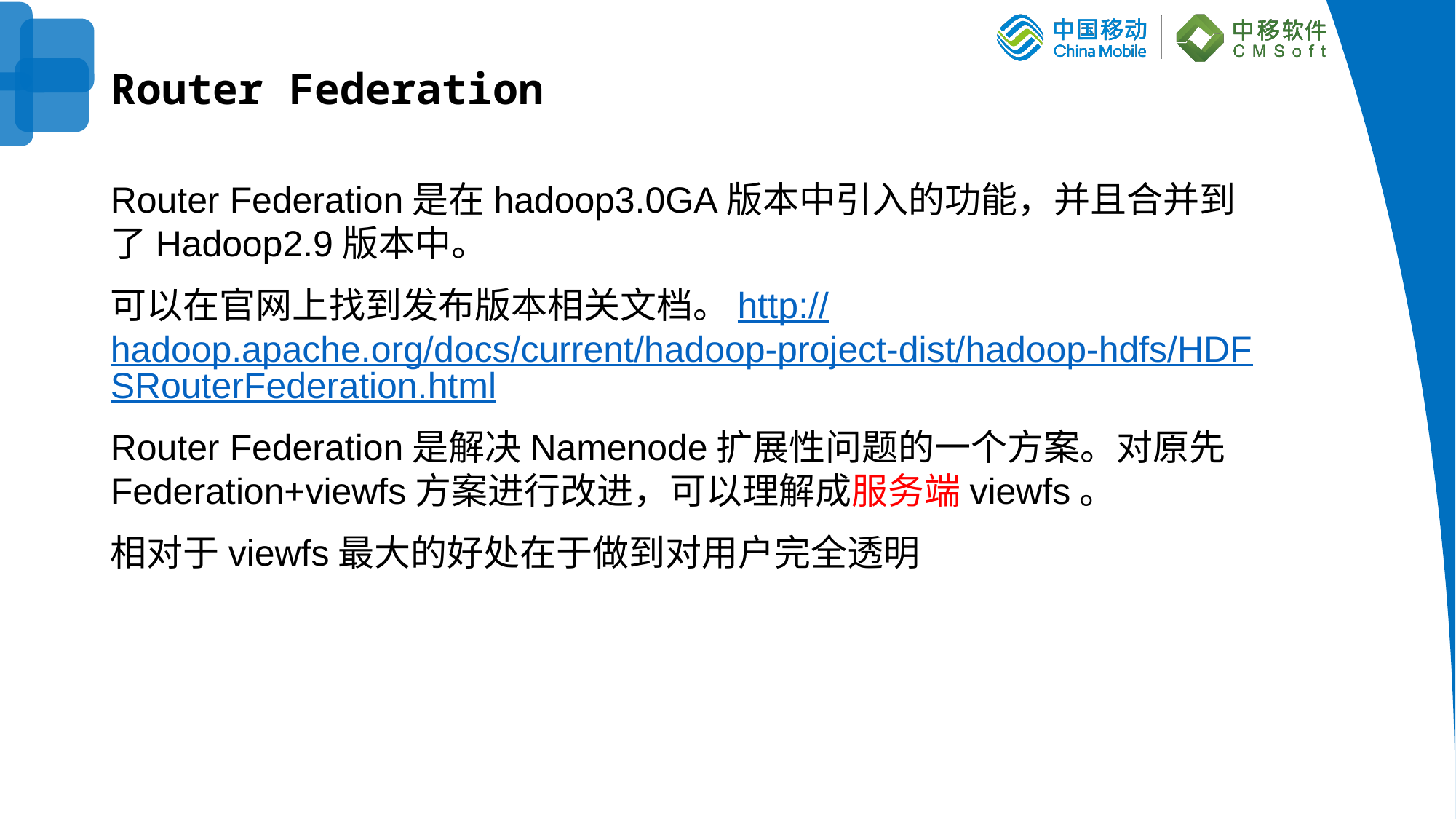

# Router Federation
Router Federation是在hadoop3.0GA版本中引入的功能，并且合并到了Hadoop2.9版本中。
可以在官网上找到发布版本相关文档。http://hadoop.apache.org/docs/current/hadoop-project-dist/hadoop-hdfs/HDFSRouterFederation.html
Router Federation是解决Namenode扩展性问题的一个方案。对原先Federation+viewfs方案进行改进，可以理解成服务端viewfs。
相对于viewfs最大的好处在于做到对用户完全透明